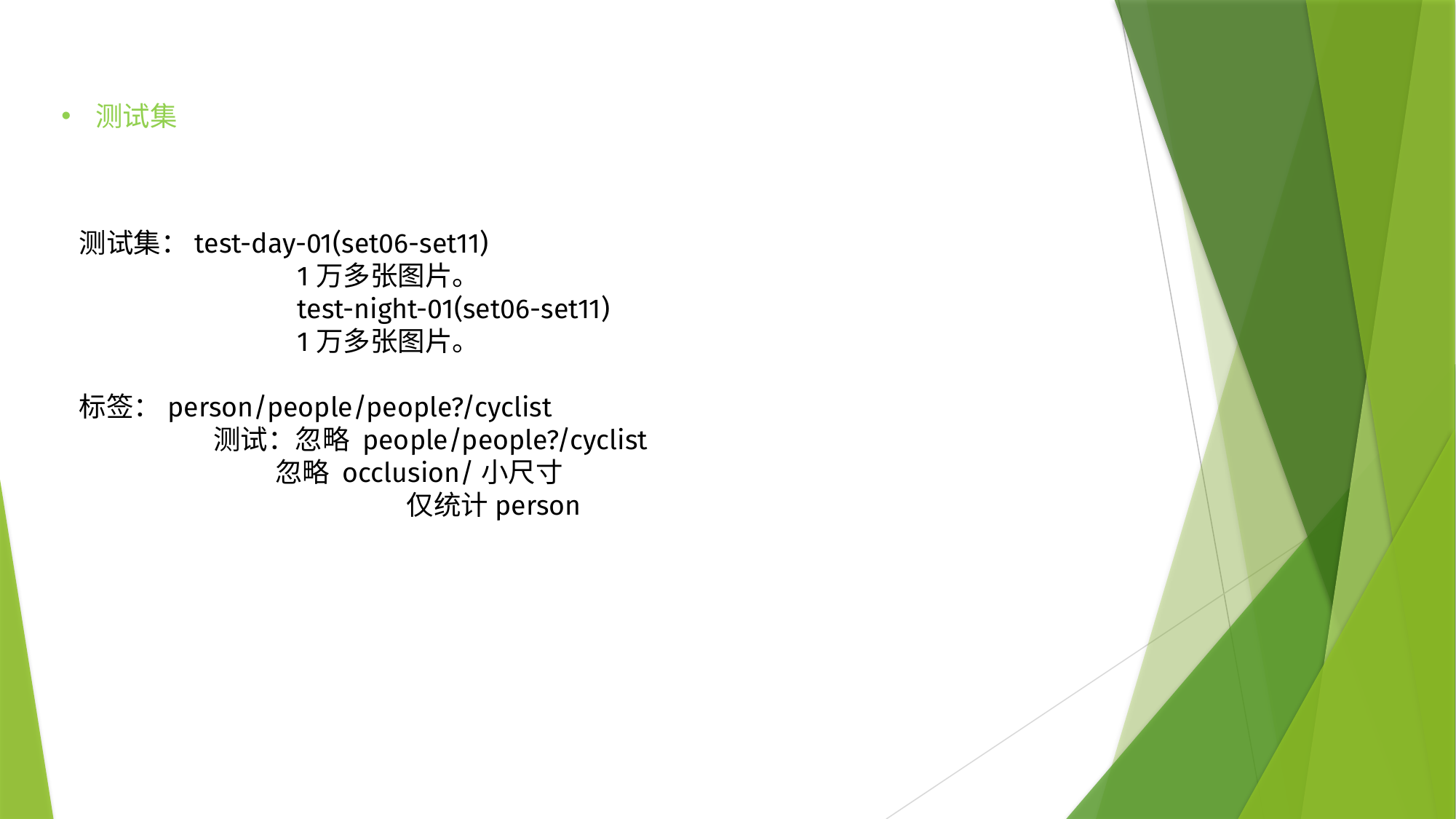

测试集
测试集：test-day-01(set06-set11)
		1万多张图片。
		test-night-01(set06-set11)
		1万多张图片。

标签：person/people/people?/cyclist
	   测试：忽略 people/people?/cyclist
	             忽略 occlusion/小尺寸
			仅统计person